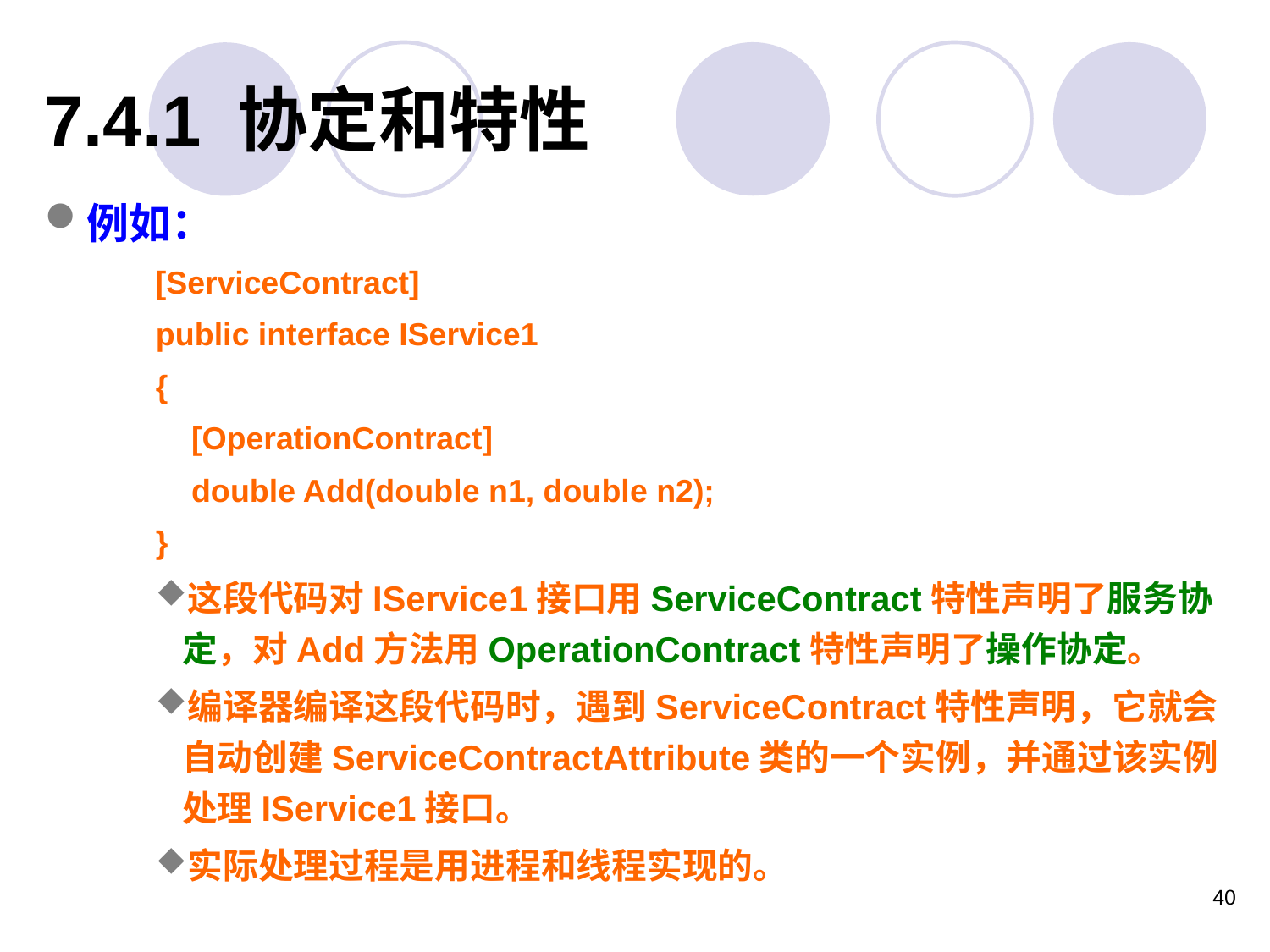

# 7.4.1 协定和特性
例如：
[ServiceContract]
public interface IService1
{
    [OperationContract]
    double Add(double n1, double n2);
}
这段代码对IService1接口用ServiceContract特性声明了服务协定，对Add方法用OperationContract特性声明了操作协定。
编译器编译这段代码时，遇到ServiceContract特性声明，它就会自动创建ServiceContractAttribute类的一个实例，并通过该实例处理IService1接口。
实际处理过程是用进程和线程实现的。
40